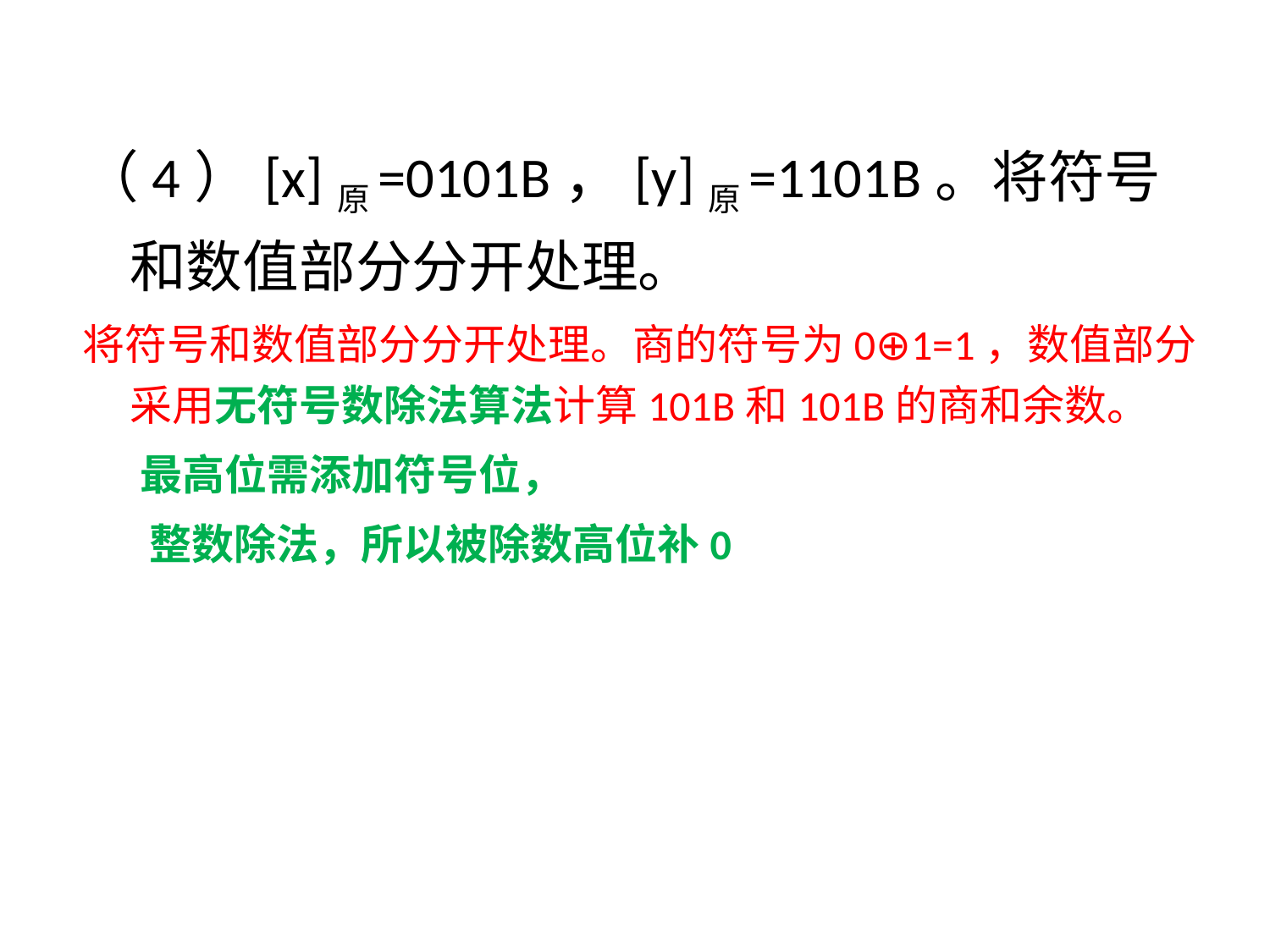

（4）[x]原=0101B，[y]原=1101B。将符号和数值部分分开处理。
将符号和数值部分分开处理。商的符号为0⊕1=1，数值部分采用无符号数除法算法计算101B和101B的商和余数。
     最高位需添加符号位，
 	 整数除法，所以被除数高位补0